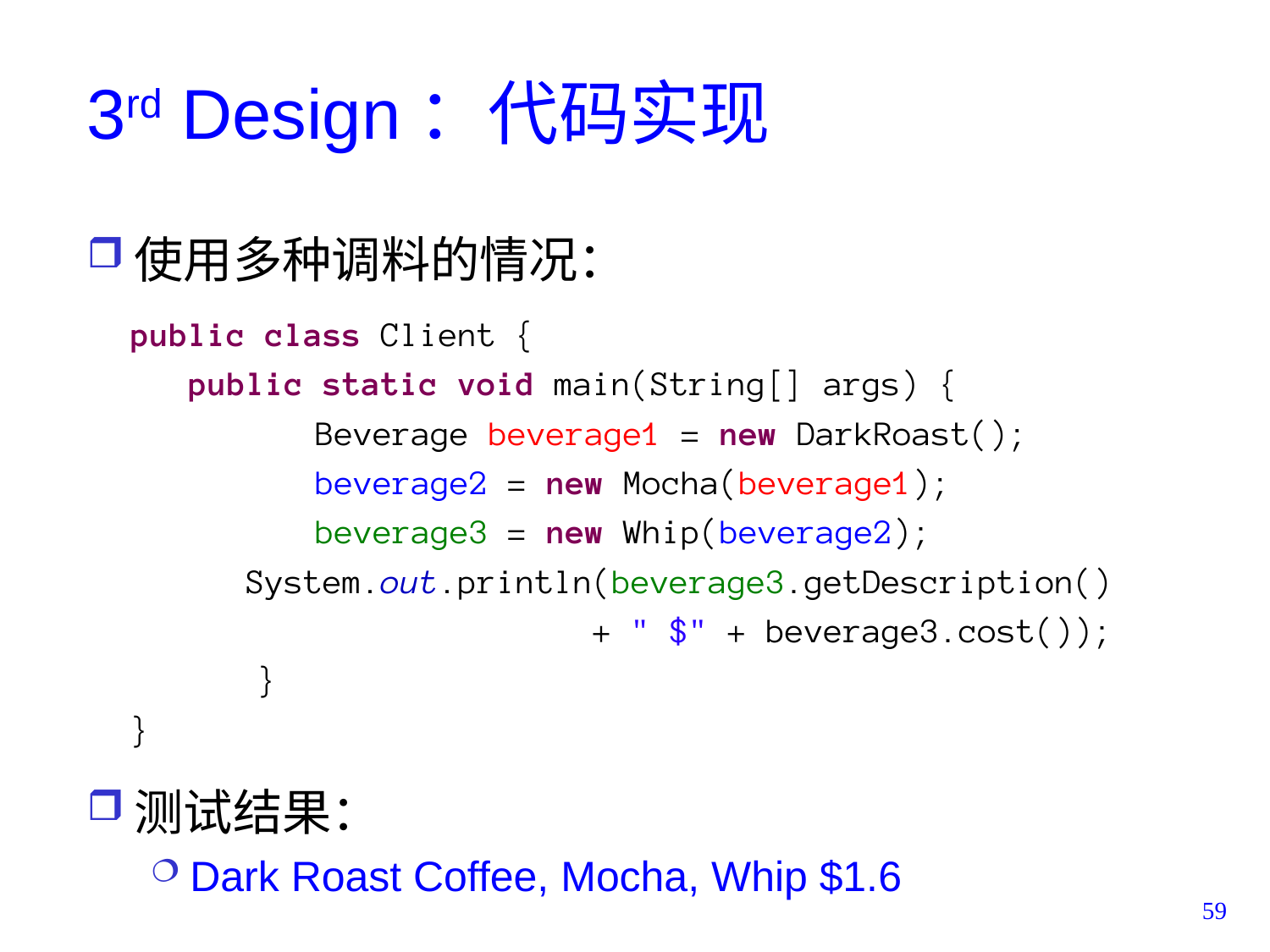

# 3rd Design：代码实现
使用多种调料的情况：

测试结果：
Dark Roast Coffee, Mocha, Whip $1.6

public class Client {
   public static void main(String[] args) {
	   Beverage beverage1 = new DarkRoast();
	   beverage2 = new Mocha(beverage1);
	   beverage3 = new Whip(beverage2);
      System.out.println(beverage3.getDescription()
                        + " $" + beverage3.cost());
	}
}
59